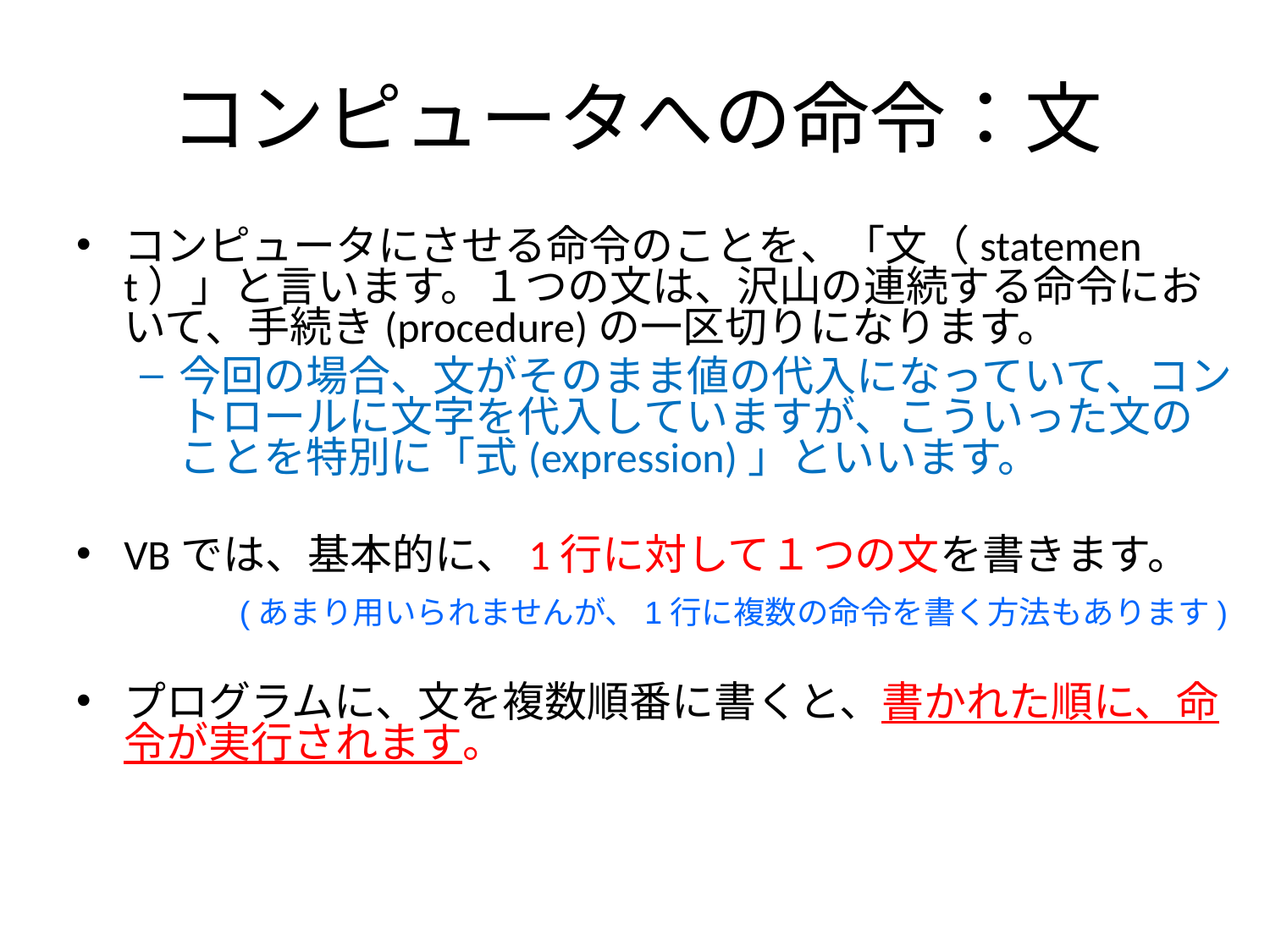

# コンピュータへの命令：文
コンピュータにさせる命令のことを、「文（statement）」と言います。１つの文は、沢山の連続する命令において、手続き(procedure)の一区切りになります。
今回の場合、文がそのまま値の代入になっていて、コントロールに文字を代入していますが、こういった文のことを特別に「式(expression)」といいます。

VBでは、基本的に、1行に対して１つの文を書きます。

プログラムに、文を複数順番に書くと、書かれた順に、命令が実行されます。
(あまり用いられませんが、1行に複数の命令を書く方法もあります)